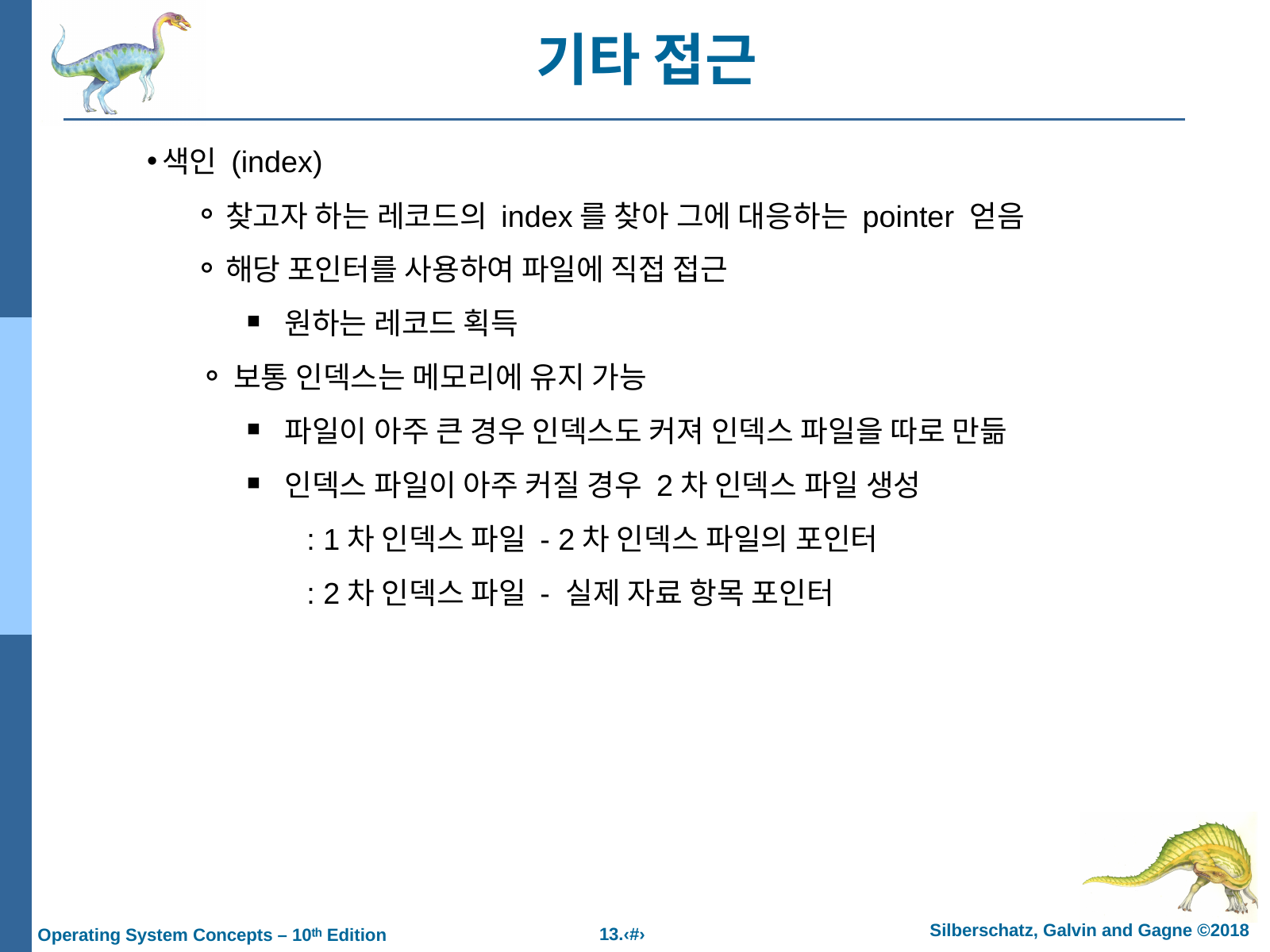

기타 접근

색인 (index)
찾고자 하는 레코드의 index를 찾아 그에 대응하는 pointer 얻음
해당 포인터를 사용하여 파일에 직접 접근
원하는 레코드 획득
보통 인덱스는 메모리에 유지 가능
파일이 아주 큰 경우 인덱스도 커져 인덱스 파일을 따로 만듦
인덱스 파일이 아주 커질 경우 2차 인덱스 파일 생성
                     : 1차 인덱스 파일 - 2차 인덱스 파일의 포인터
                     : 2차 인덱스 파일 - 실제 자료 항목 포인터

Silberschatz, Galvin and Gagne ©2018
13.‹#›
Operating System Concepts – 10ᵗʰ Edition